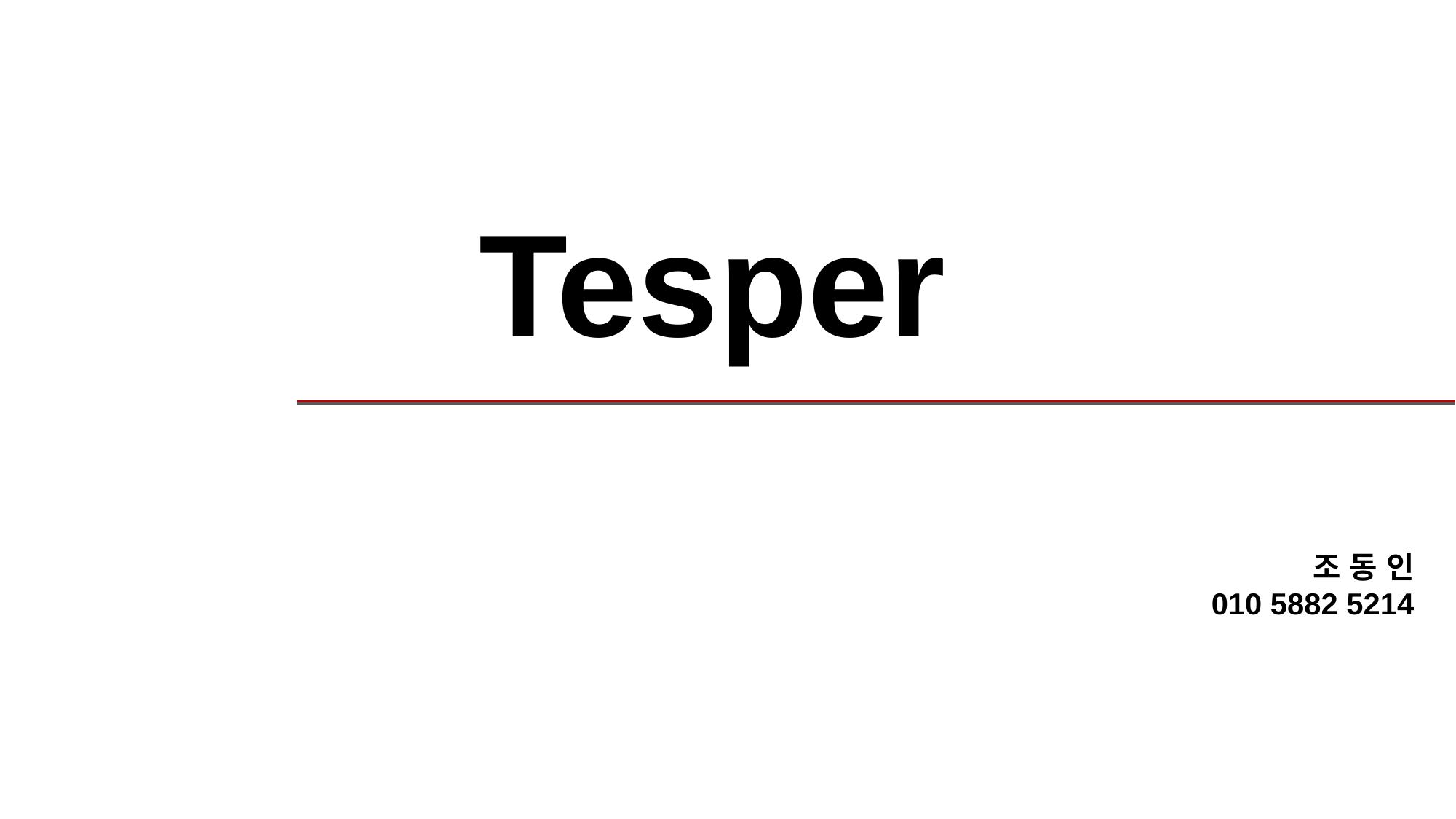

Tesper

조 동 인
010 5882 5214